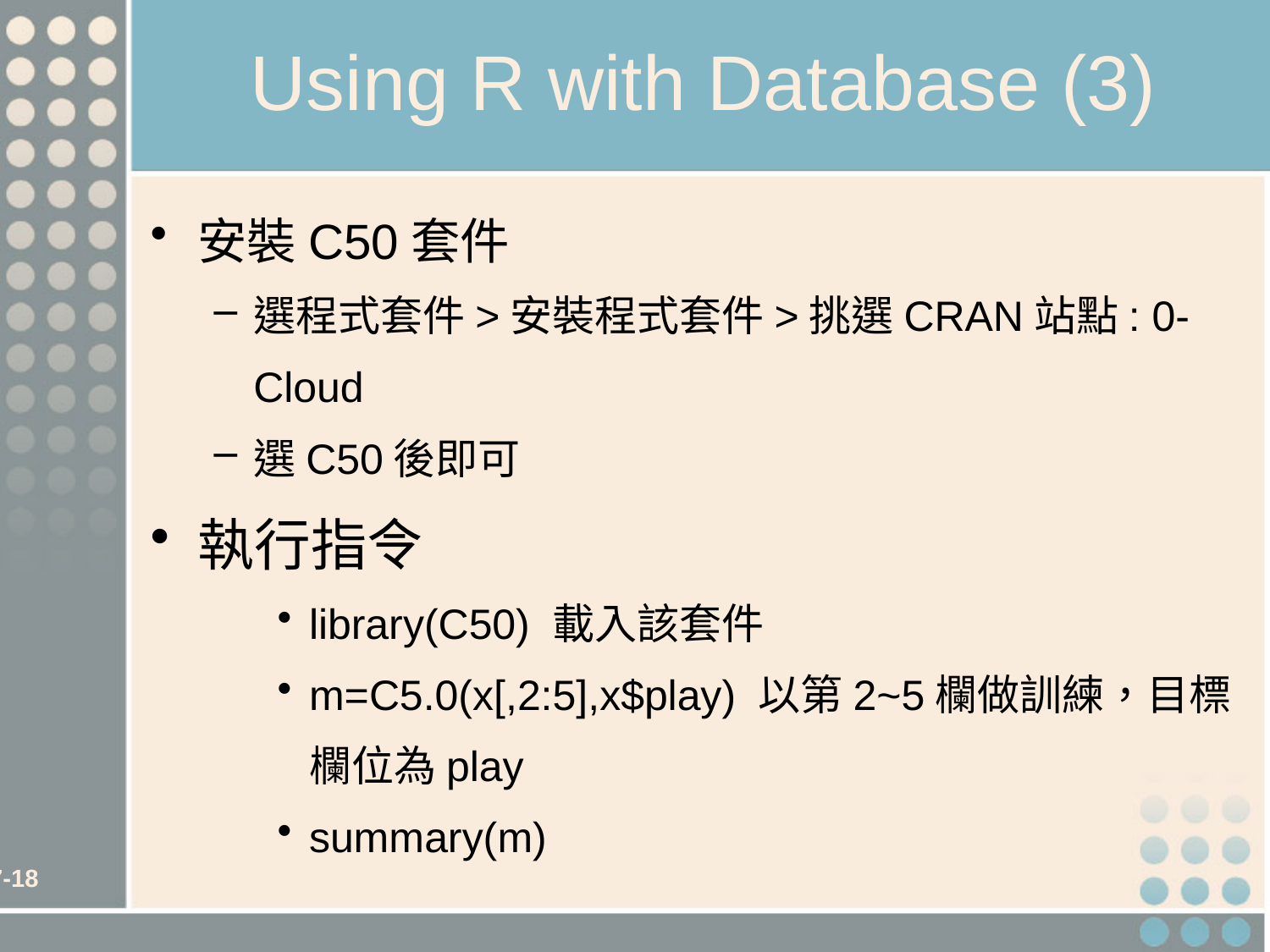

# Using R with Database (3)
安裝C50套件
選程式套件>安裝程式套件>挑選CRAN站點: 0-Cloud
選C50後即可
執行指令
library(C50) 載入該套件
m=C5.0(x[,2:5],x$play) 以第2~5欄做訓練，目標欄位為play
summary(m)